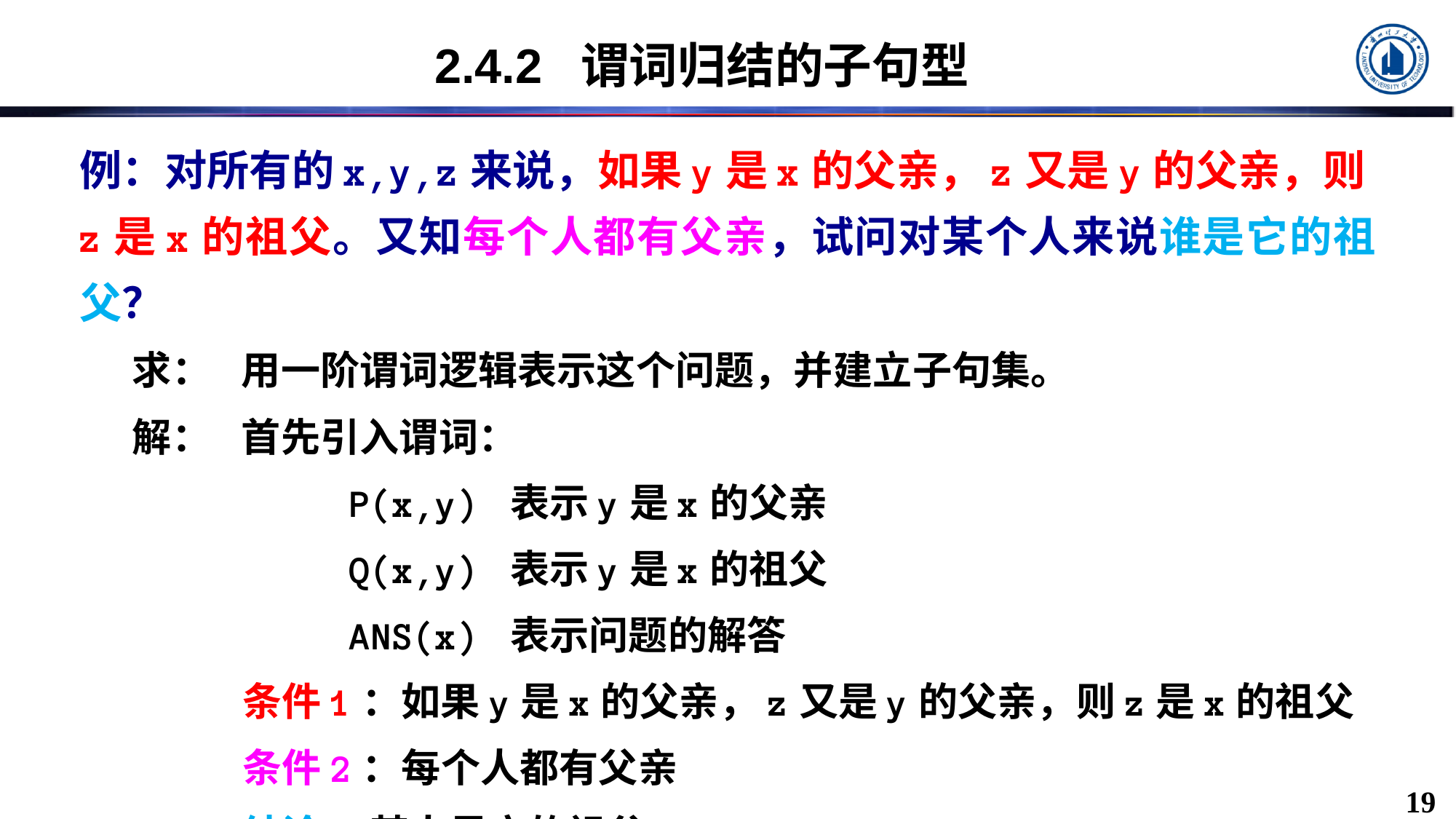

# 2.4.2  谓词归结的子句型
例：对所有的x,y,z来说，如果y是x的父亲，z又是y的父亲，则z是x的祖父。又知每个人都有父亲，试问对某个人来说谁是它的祖父？
	求：	用一阶谓词逻辑表示这个问题，并建立子句集。
	解：	首先引入谓词：
			P(x,y) 表示y是x的父亲
			Q(x,y) 表示y是x的祖父
			ANS(x) 表示问题的解答
	条件1：如果y是x的父亲，z又是y的父亲，则z是x的祖父
	条件2：每个人都有父亲
	结论 ：某人是它的祖父
19